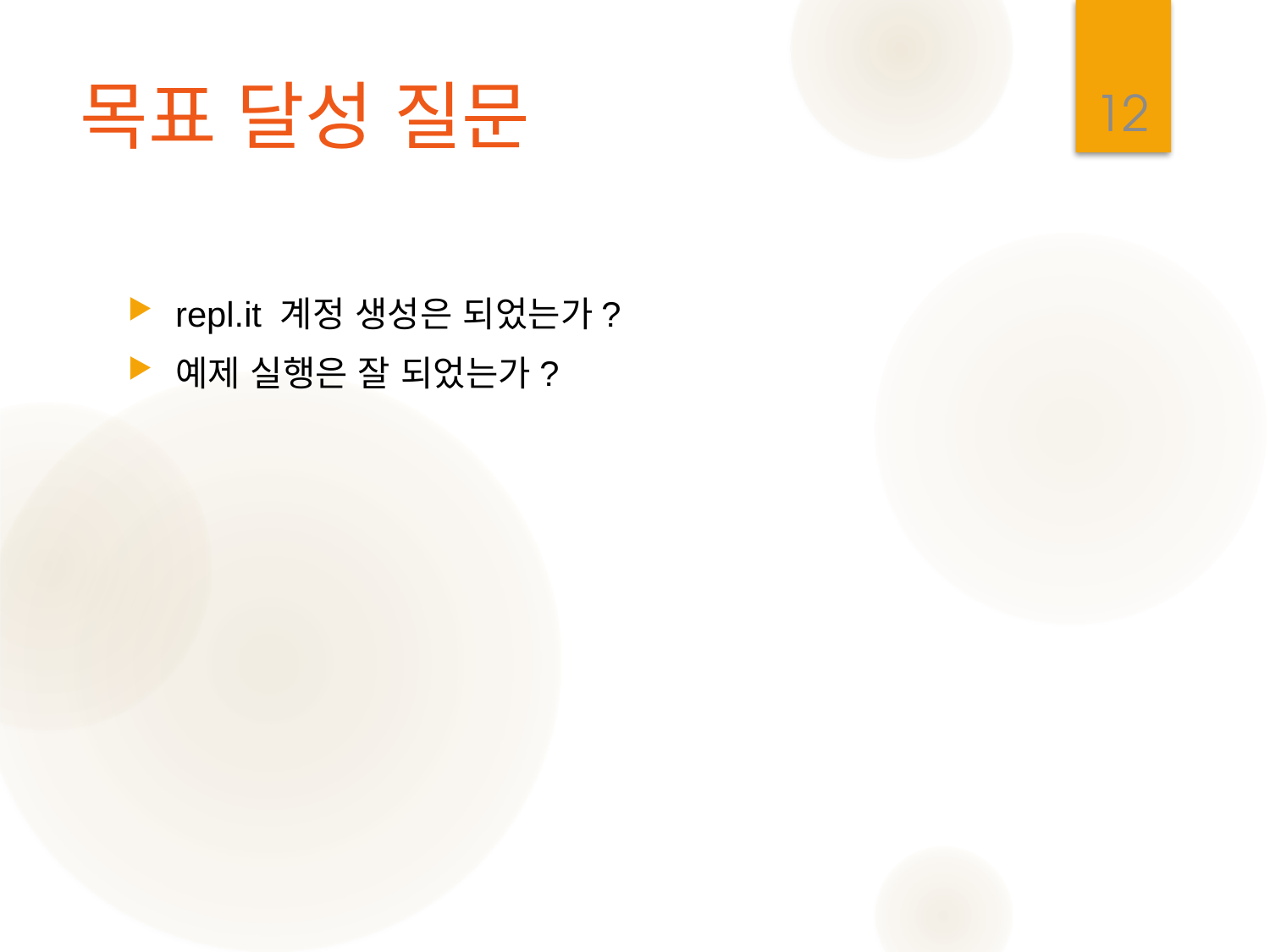

12
# 목표 달성 질문
repl.it 계정 생성은 되었는가?
예제 실행은 잘 되었는가?